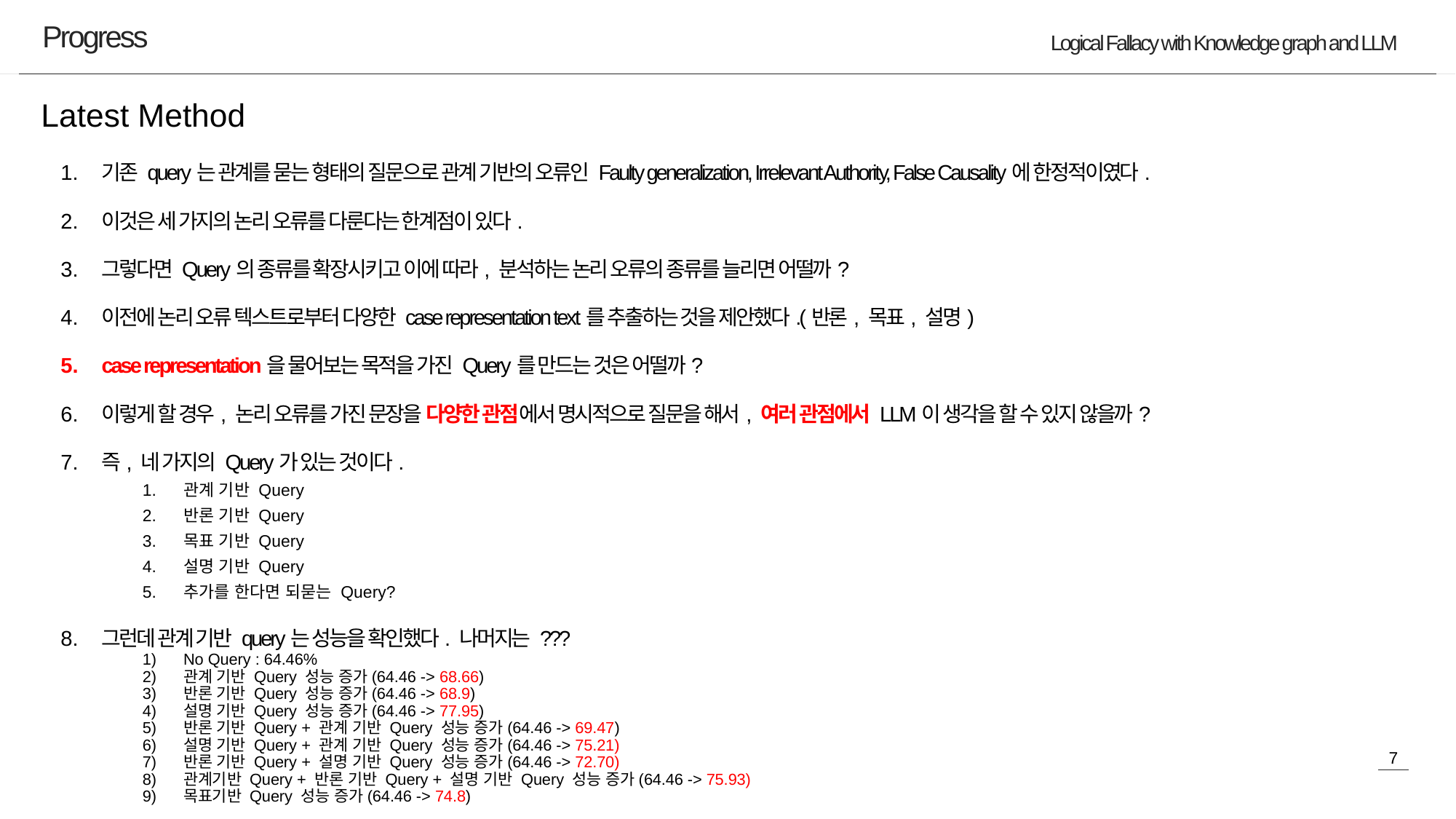

Progress
Latest Method
기존 query는 관계를 묻는 형태의 질문으로 관계 기반의 오류인 Faulty generalization, Irrelevant Authority, False Causality에 한정적이였다.
이것은 세 가지의 논리 오류를 다룬다는 한계점이 있다.
그렇다면 Query의 종류를 확장시키고 이에 따라, 분석하는 논리 오류의 종류를 늘리면 어떨까?
이전에 논리 오류 텍스트로부터 다양한 case representation text를 추출하는 것을 제안했다.(반론, 목표, 설명)
case representation을 물어보는 목적을 가진 Query를 만드는 것은 어떨까?
이렇게 할 경우, 논리 오류를 가진 문장을 다양한 관점에서 명시적으로 질문을 해서, 여러 관점에서 LLM이 생각을 할 수 있지 않을까?
즉, 네 가지의 Query가 있는 것이다.
관계 기반 Query
반론 기반 Query
목표 기반 Query
설명 기반 Query
추가를 한다면 되묻는 Query?
그런데 관계 기반 query는 성능을 확인했다. 나머지는 ???
No Query : 64.46%
관계 기반 Query 성능 증가(64.46 -> 68.66)
반론 기반 Query 성능 증가(64.46 -> 68.9)
설명 기반 Query 성능 증가(64.46 -> 77.95)
반론 기반 Query + 관계 기반 Query 성능 증가(64.46 -> 69.47)
설명 기반 Query + 관계 기반 Query 성능 증가(64.46 -> 75.21)
반론 기반 Query + 설명 기반 Query 성능 증가(64.46 -> 72.70)
관계기반 Query + 반론 기반 Query + 설명 기반 Query 성능 증가(64.46 -> 75.93)
목표기반 Query 성능 증가(64.46 -> 74.8)